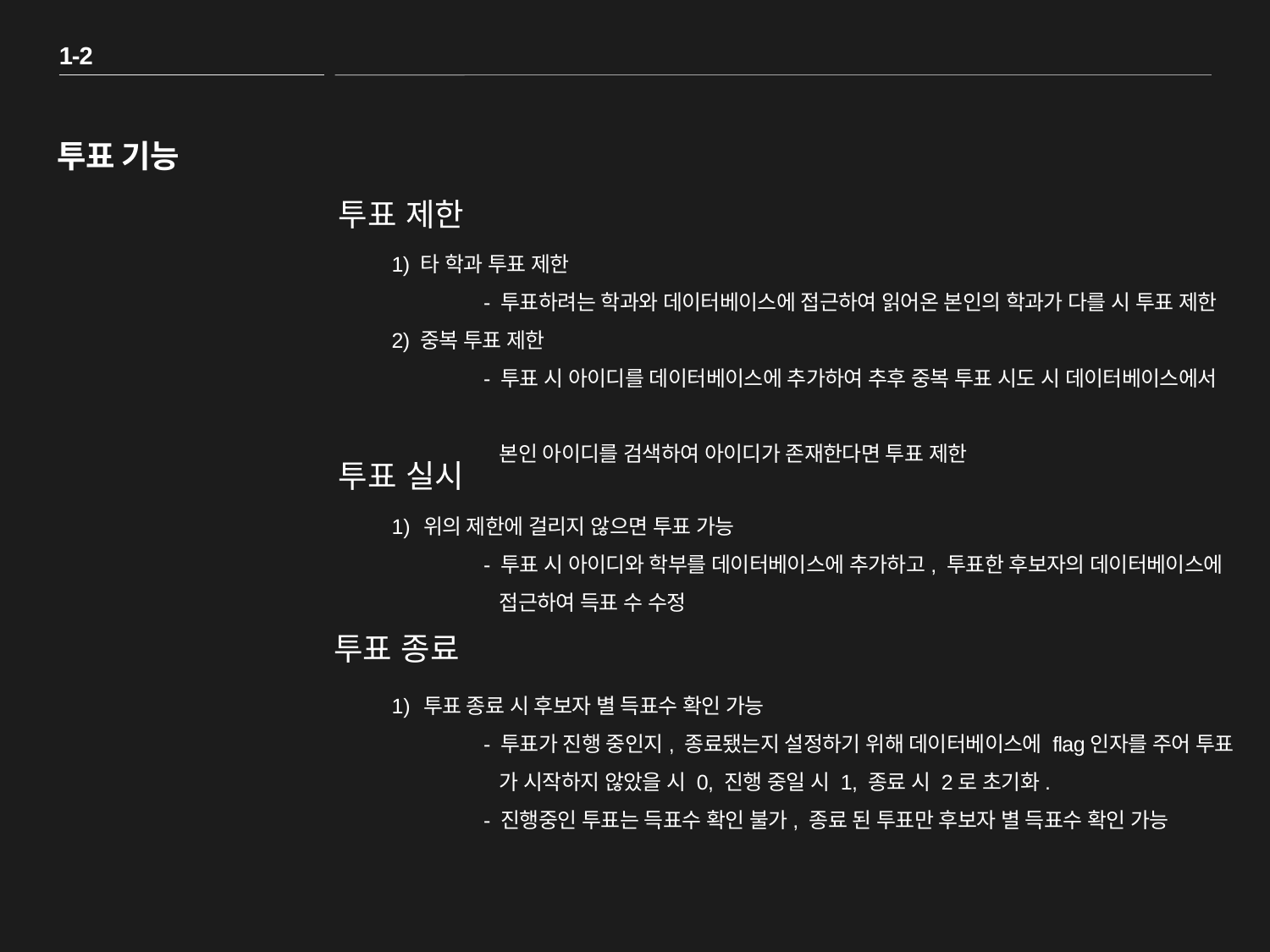

1-2
# 투표 기능
투표 제한
1) 타 학과 투표 제한
                 - 투표하려는 학과와 데이터베이스에 접근하여 읽어온 본인의 학과가 다를 시 투표 제한
2) 중복 투표 제한
                 - 투표 시 아이디를 데이터베이스에 추가하여 추후 중복 투표 시도 시 데이터베이스에서
                   본인 아이디를 검색하여 아이디가 존재한다면 투표 제한

투표 실시
위의 제한에 걸리지 않으면 투표 가능
                 - 투표 시 아이디와 학부를 데이터베이스에 추가하고, 투표한 후보자의 데이터베이스에
                   접근하여 득표 수 수정
투표 종료
투표 종료 시 후보자 별 득표수 확인 가능
                 - 투표가 진행 중인지, 종료됐는지 설정하기 위해 데이터베이스에 flag인자를 주어 투표
                   가 시작하지 않았을 시 0, 진행 중일 시 1, 종료 시 2로 초기화.
                 - 진행중인 투표는 득표수 확인 불가, 종료 된 투표만 후보자 별 득표수 확인 가능